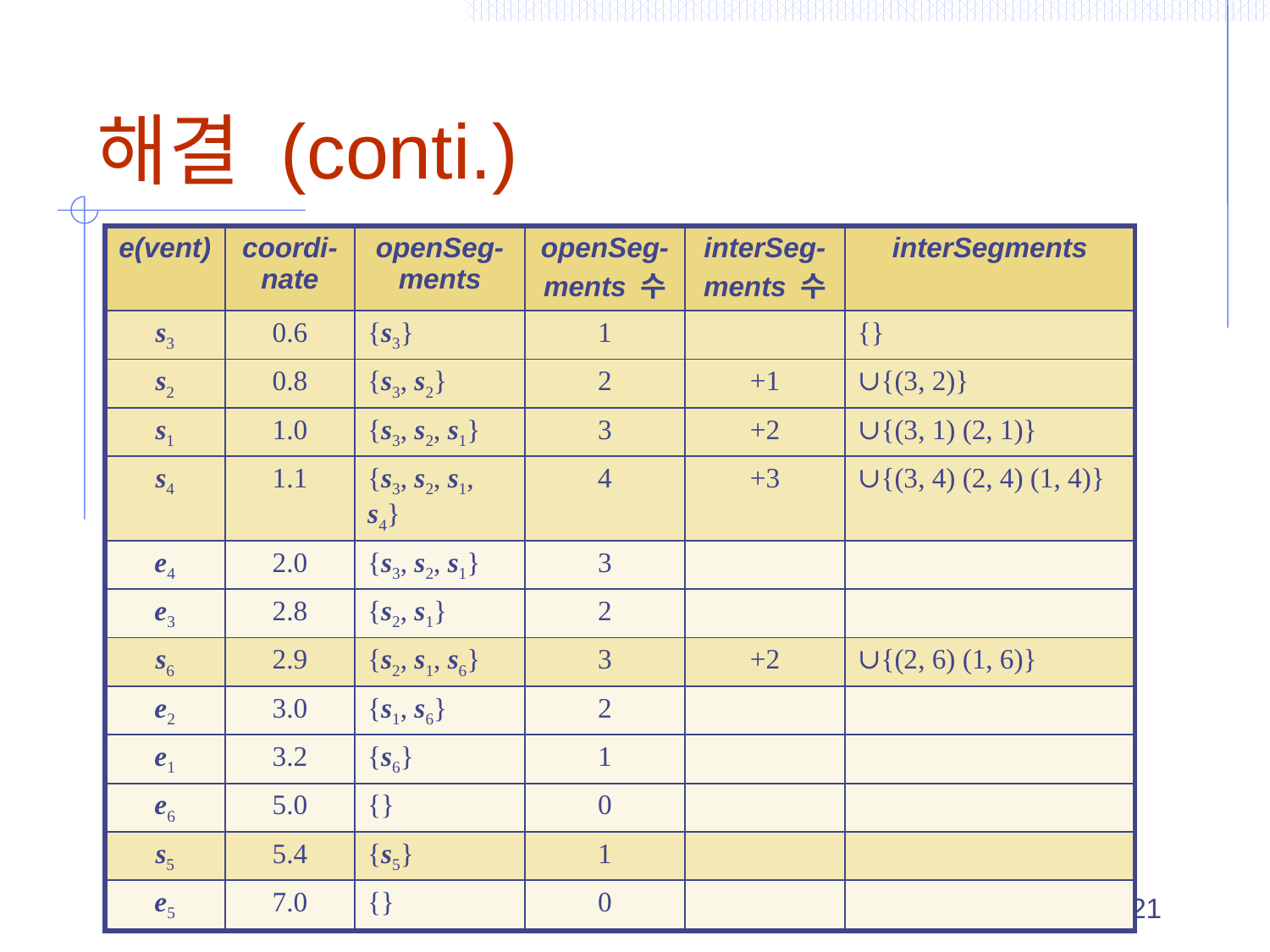

# 해결 (conti.)
| e(vent) | coordi-nate | openSeg-ments | openSeg-ments 수 | interSeg-ments 수 | interSegments |
| --- | --- | --- | --- | --- | --- |
| s3 | 0.6 | {s3} | 1 |  | {} |
| s2 | 0.8 | {s3, s2} | 2 | +1 | ∪{(3, 2)} |
| s1 | 1.0 | {s3, s2, s1} | 3 | +2 | ∪{(3, 1) (2, 1)} |
| s4 | 1.1 | {s3, s2, s1, s4} | 4 | +3 | ∪{(3, 4) (2, 4) (1, 4)} |
| e4 | 2.0 | {s3, s2, s1} | 3 |  |  |
| e3 | 2.8 | {s2, s1} | 2 |  |  |
| s6 | 2.9 | {s2, s1, s6} | 3 | +2 | ∪{(2, 6) (1, 6)} |
| e2 | 3.0 | {s1, s6} | 2 |  |  |
| e1 | 3.2 | {s6} | 1 |  |  |
| e6 | 5.0 | {} | 0 |  |  |
| s5 | 5.4 | {s5} | 1 |  |  |
| e5 | 7.0 | {} | 0 |  |  |
Algorithms
사전
21